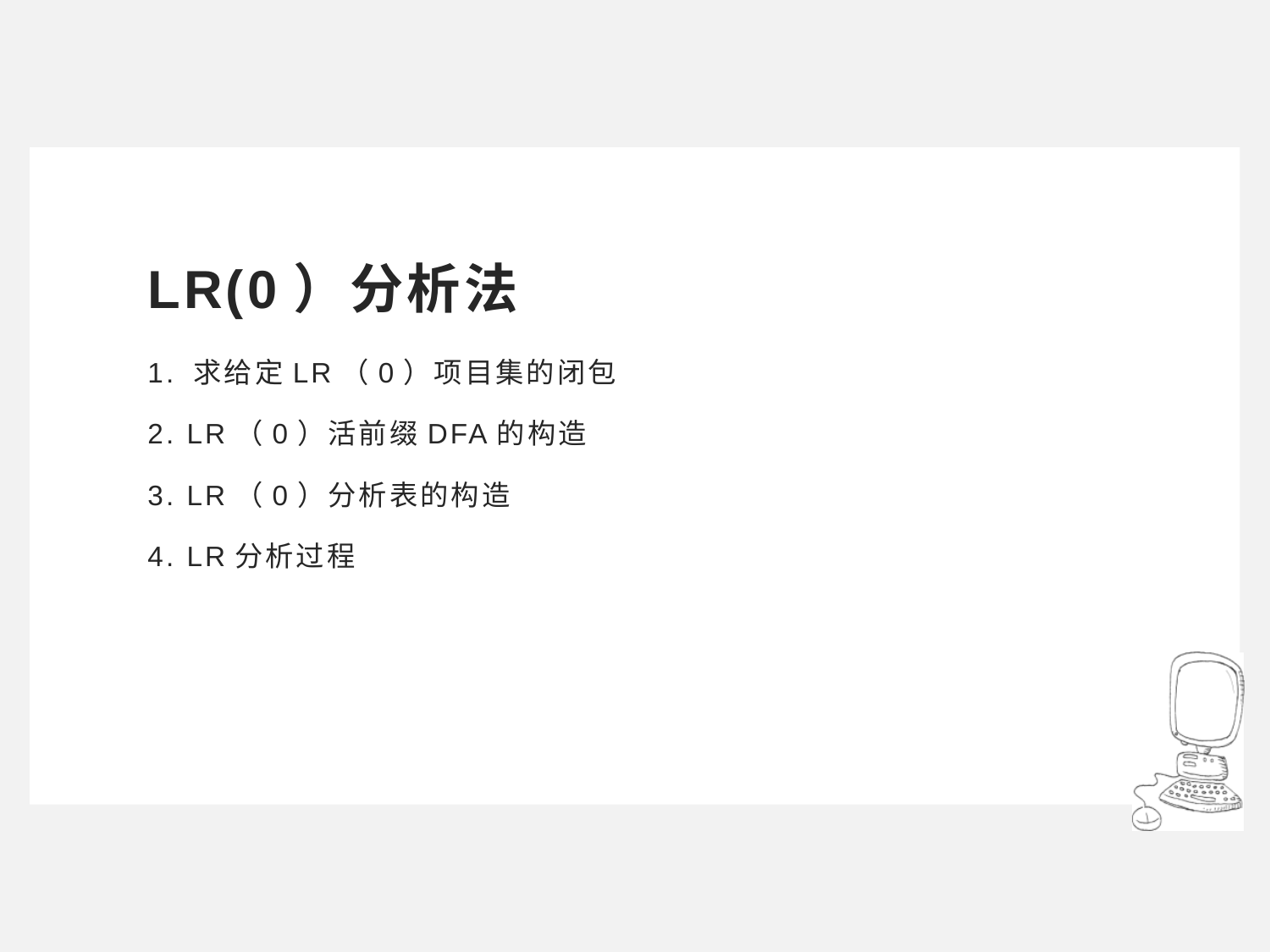

# LR(0）分析法
1. 求给定LR（0）项目集的闭包
2. LR（0）活前缀DFA的构造
3. LR（0）分析表的构造
4. LR分析过程